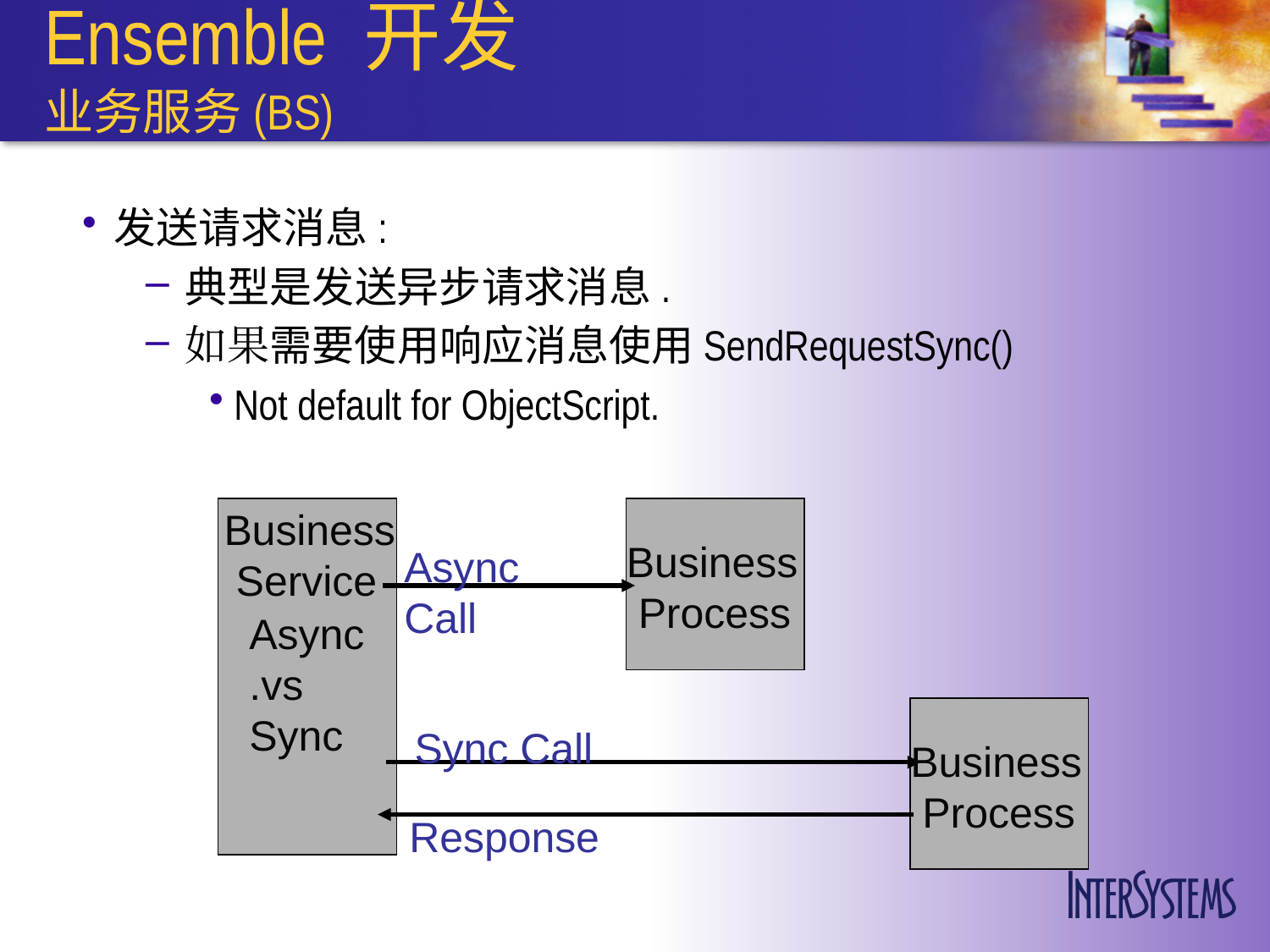

# Ensemble 开发 业务服务(BS)
发送请求消息:
典型是发送异步请求消息.
如果需要使用响应消息使用SendRequestSync()
Not default for ObjectScript.
Business
 Service

Business
 Process
Async Call

Async
.vs
Sync

Sync Call
Business
 Process

Response